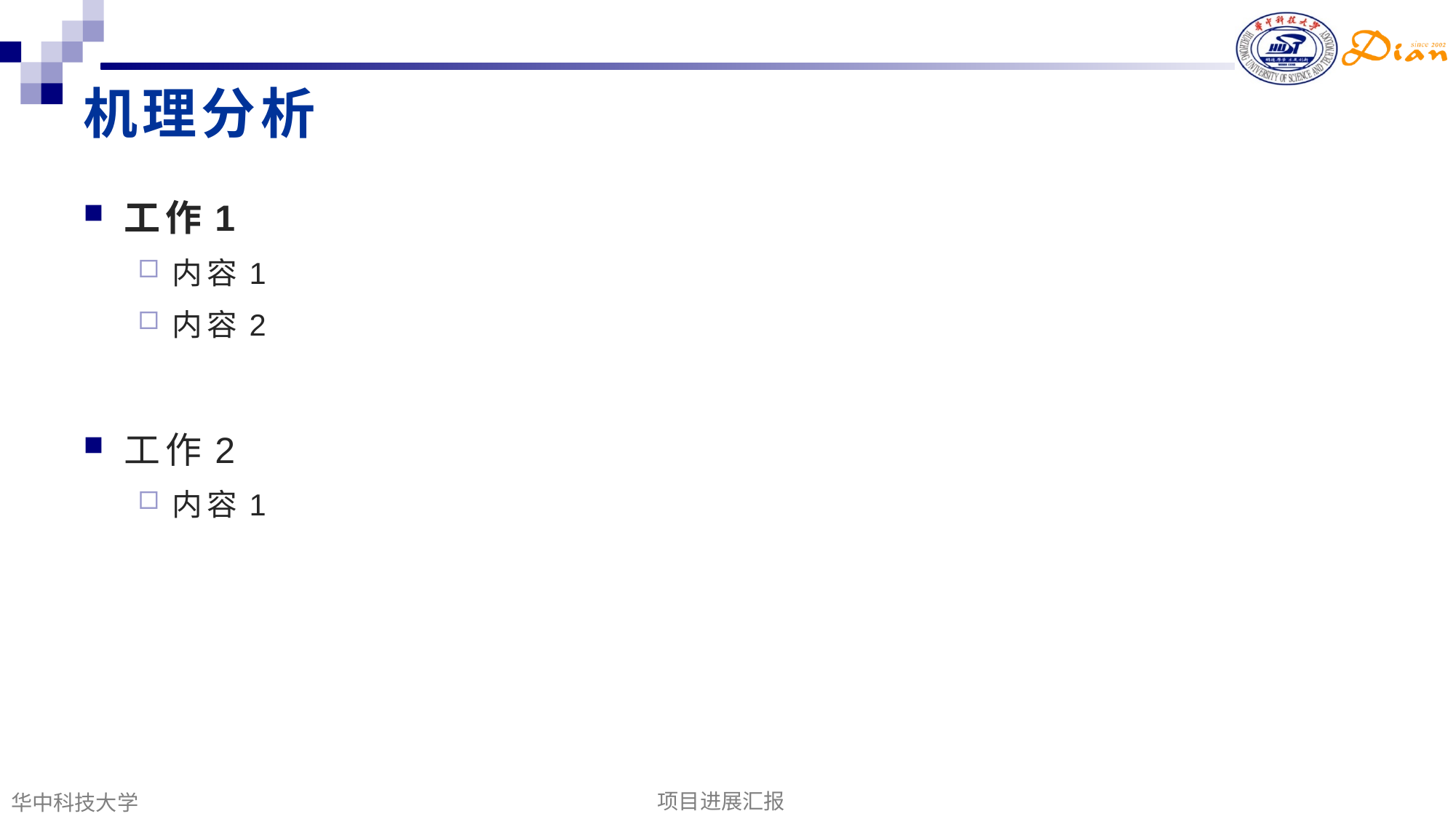

# 机理分析
工作1
内容1
内容2

工作2
内容1
项目进展汇报
3
华中科技大学